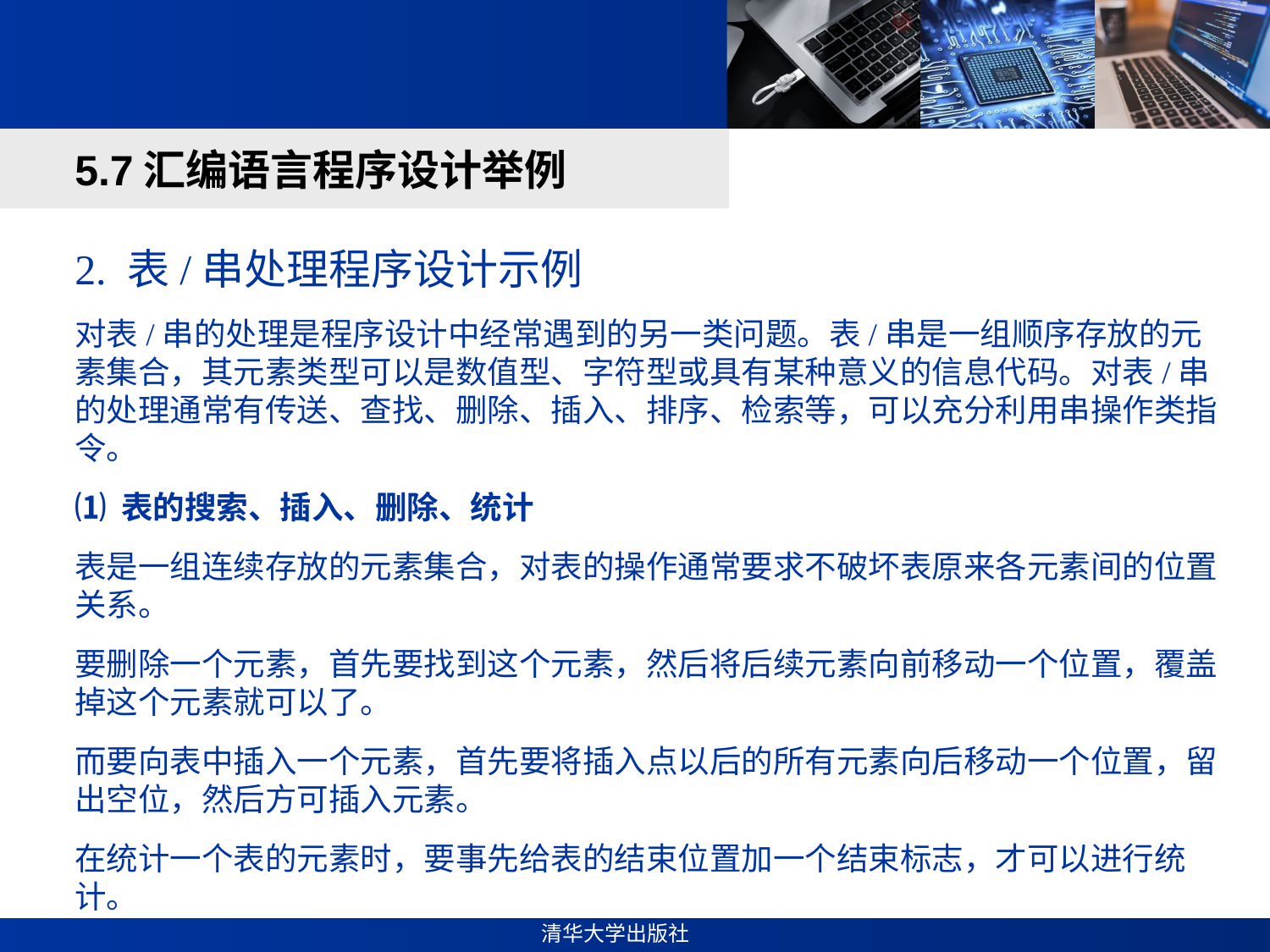

#
5.7汇编语言程序设计举例

2. 表/串处理程序设计示例
对表/串的处理是程序设计中经常遇到的另一类问题。表/串是一组顺序存放的元素集合，其元素类型可以是数值型、字符型或具有某种意义的信息代码。对表/串的处理通常有传送、查找、删除、插入、排序、检索等，可以充分利用串操作类指令。
⑴ 表的搜索、插入、删除、统计
表是一组连续存放的元素集合，对表的操作通常要求不破坏表原来各元素间的位置关系。
要删除一个元素，首先要找到这个元素，然后将后续元素向前移动一个位置，覆盖掉这个元素就可以了。
而要向表中插入一个元素，首先要将插入点以后的所有元素向后移动一个位置，留出空位，然后方可插入元素。
在统计一个表的元素时，要事先给表的结束位置加一个结束标志，才可以进行统计。